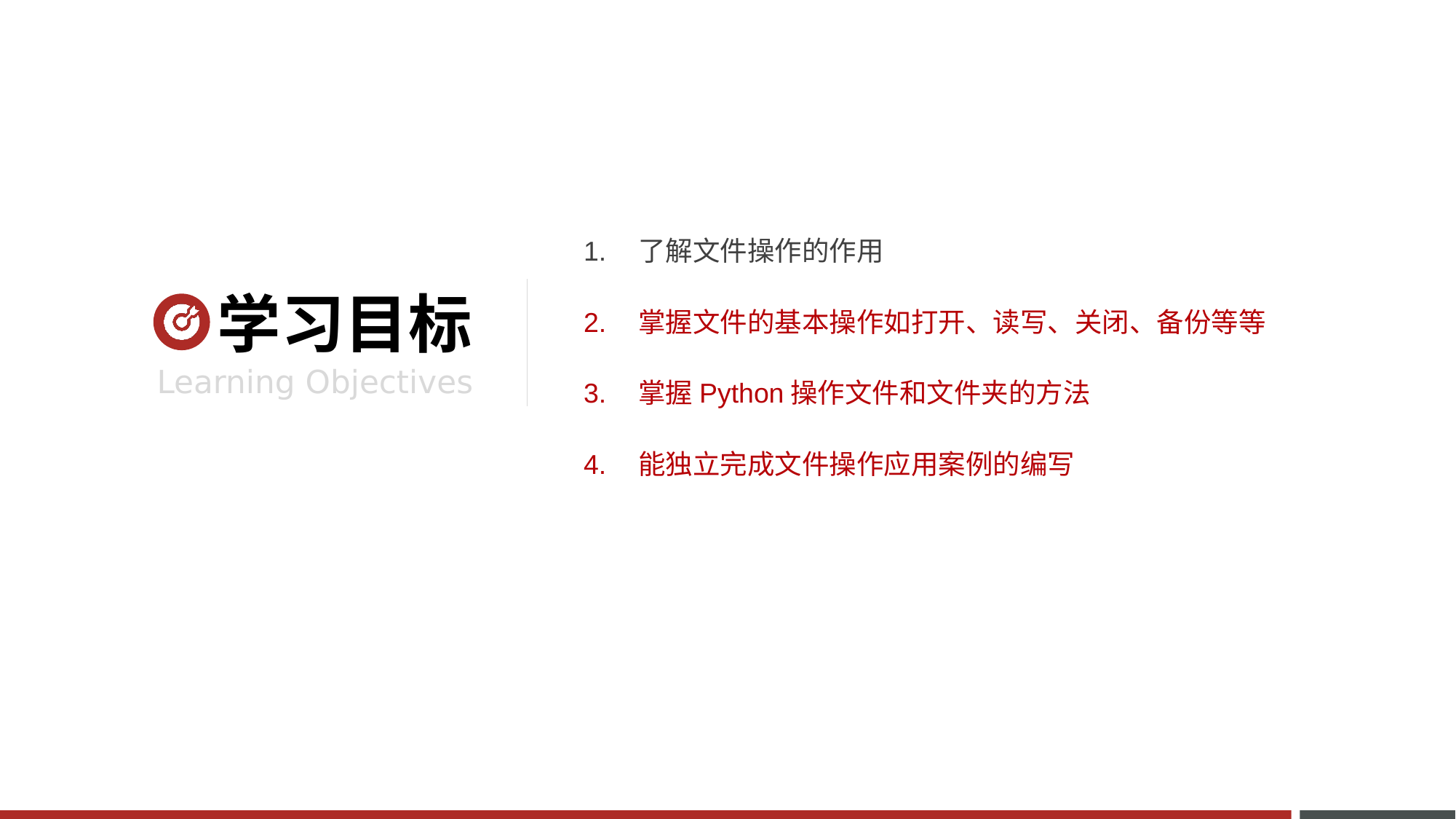

了解文件操作的作用
掌握文件的基本操作如打开、读写、关闭、备份等等
掌握Python操作文件和文件夹的方法
能独立完成文件操作应用案例的编写